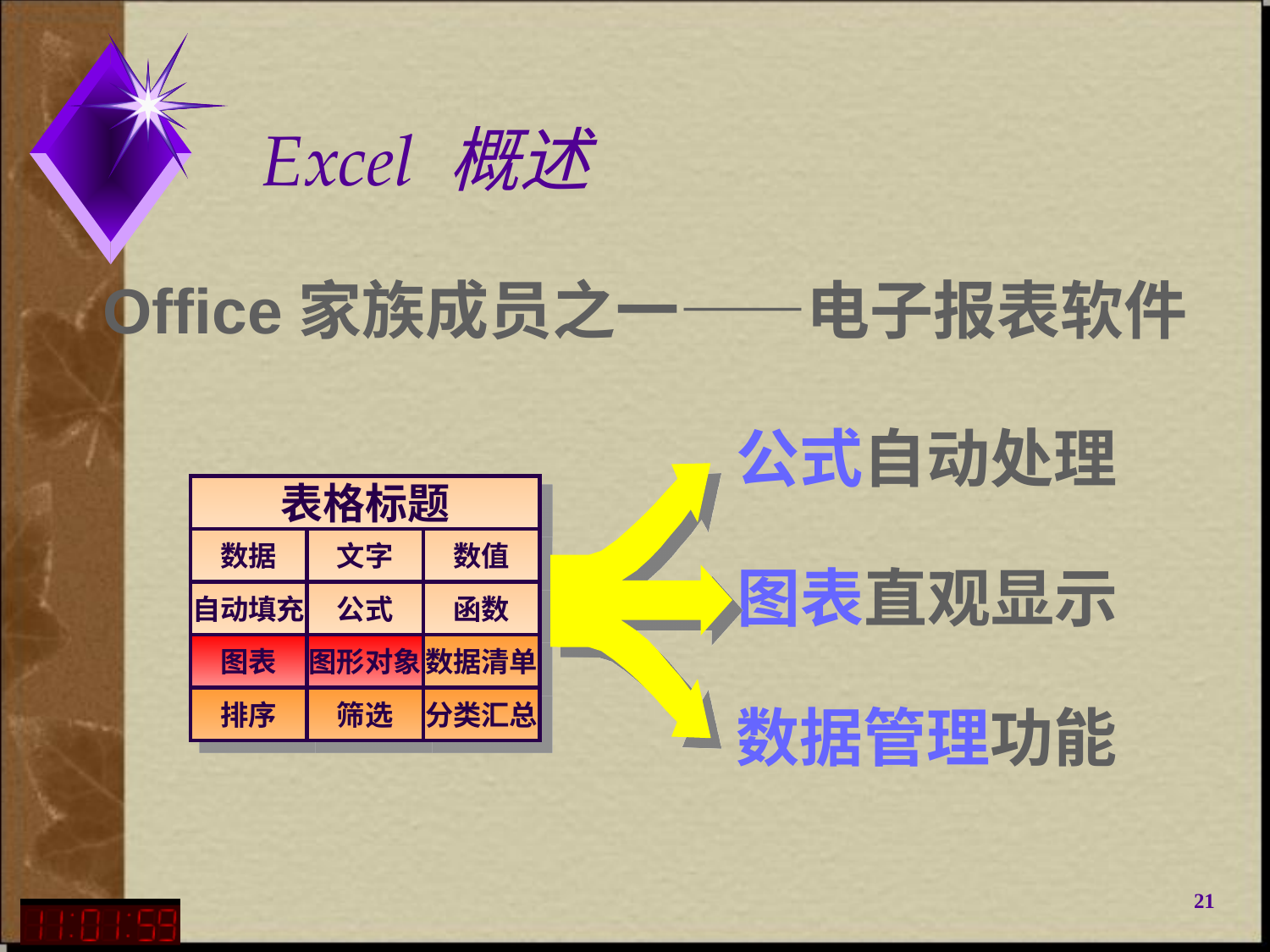

# Excel 概述
Office家族成员之一——电子报表软件
公式自动处理

图表直观显示
数据管理功能
表格标题
数据
文字
数值
自动填充
公式
函数
图表
图形对象
数据清单
排序
筛选
分类汇总
21